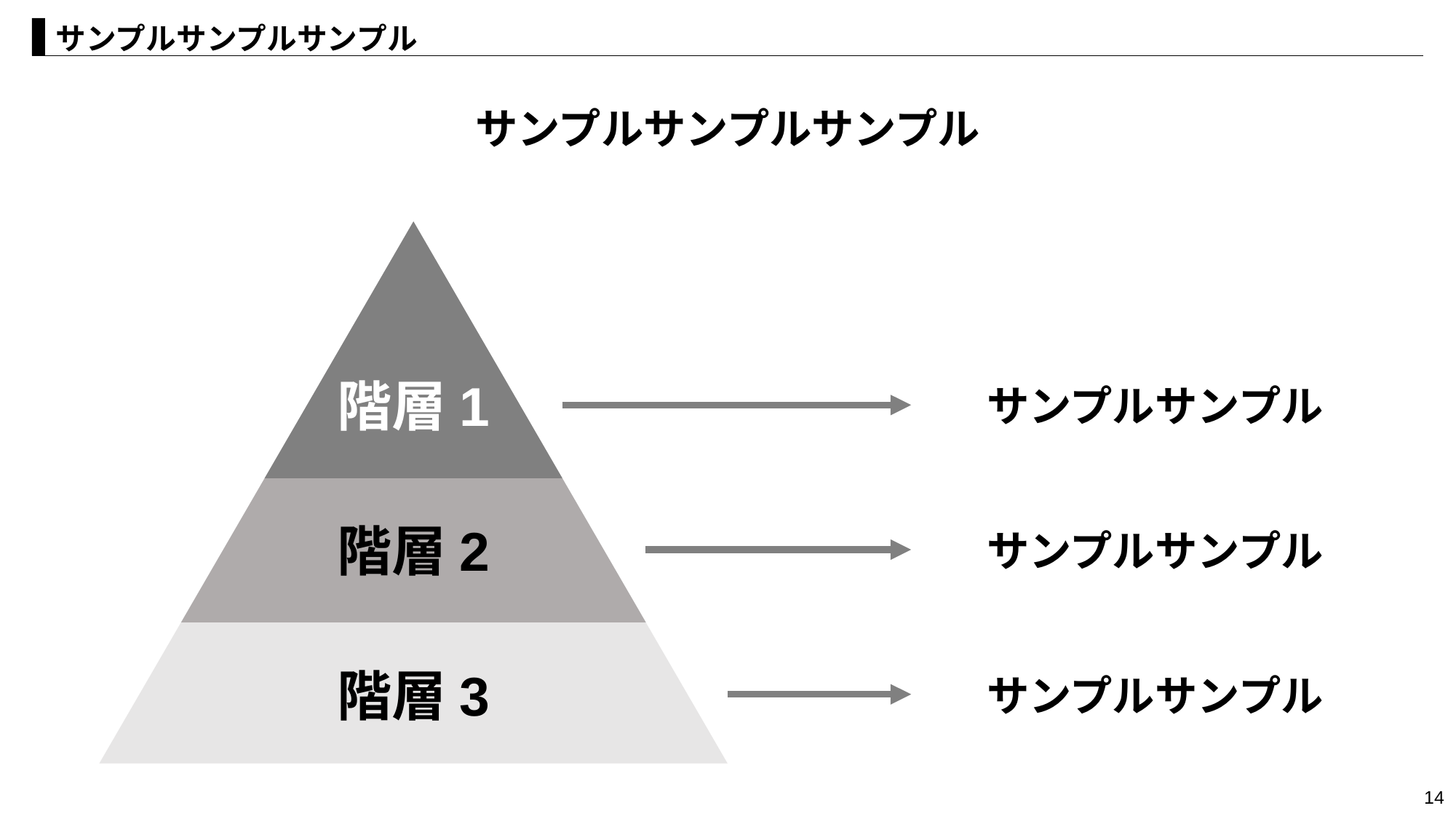

サンプルサンプルサンプル

サンプルサンプルサンプル

階層1
サンプルサンプル
階層2
サンプルサンプル
階層3
サンプルサンプル
14